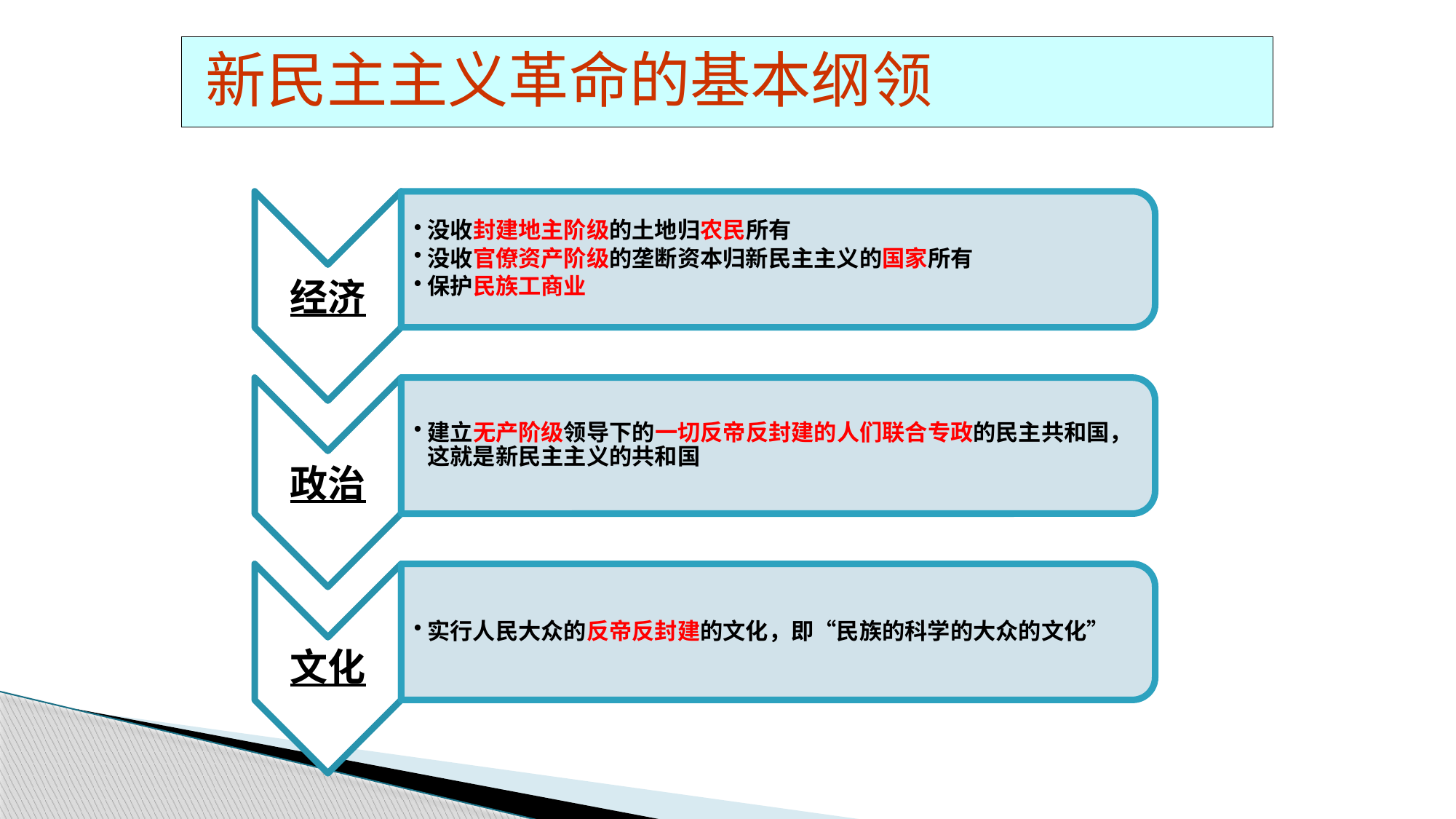

新民主主义革命的基本纲领
经济
没收封建地主阶级的土地归农民所有
没收官僚资产阶级的垄断资本归新民主主义的国家所有
保护民族工商业
政治
建立无产阶级领导下的一切反帝反封建的人们联合专政的民主共和国，这就是新民主主义的共和国
文化
实行人民大众的反帝反封建的文化，即“民族的科学的大众的文化”